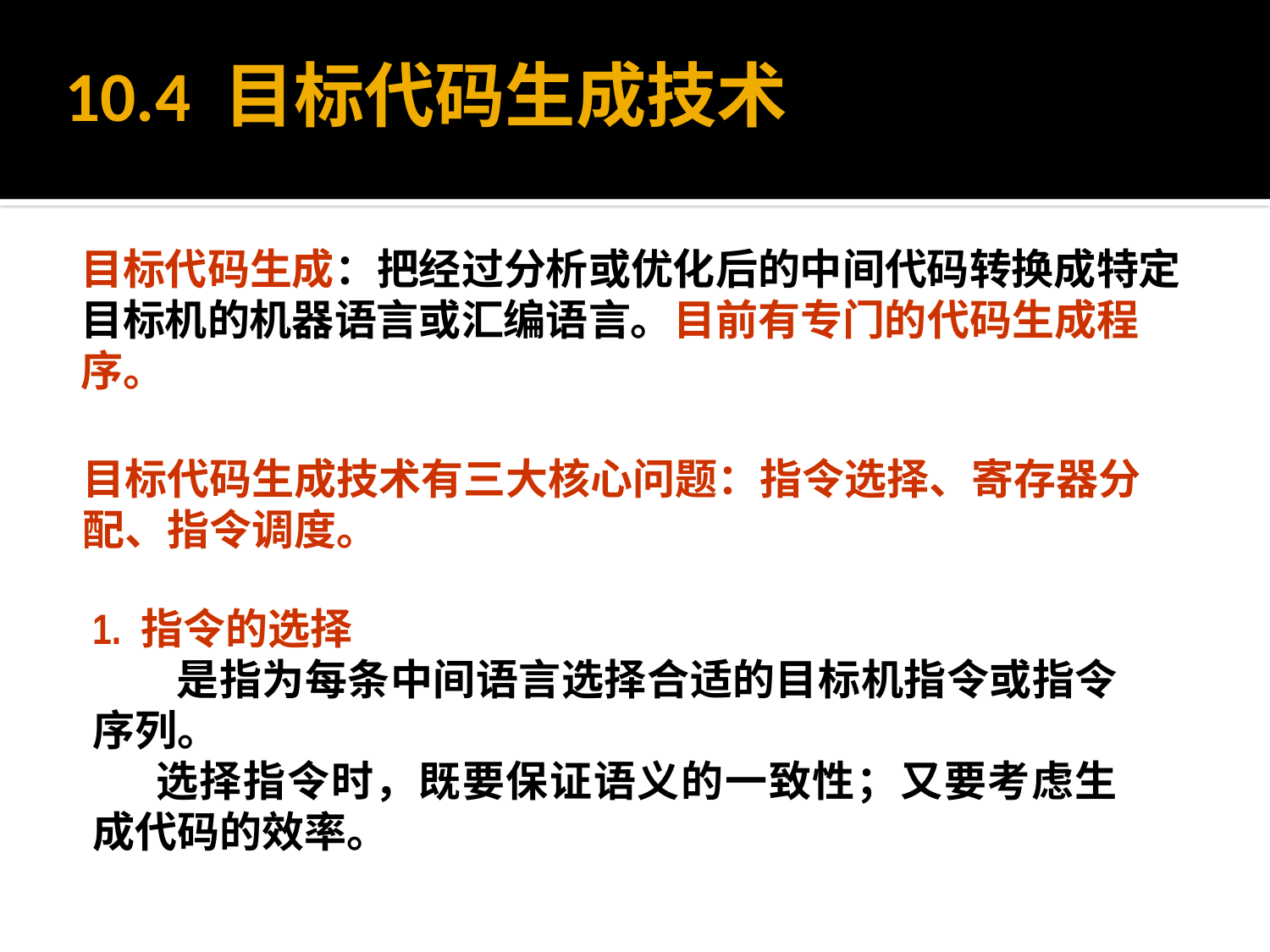

# 10.4 目标代码生成技术
目标代码生成：把经过分析或优化后的中间代码转换成特定目标机的机器语言或汇编语言。目前有专门的代码生成程序。
目标代码生成技术有三大核心问题：指令选择、寄存器分配、指令调度。
1. 指令的选择
 是指为每条中间语言选择合适的目标机指令或指令序列。
选择指令时，既要保证语义的一致性；又要考虑生成代码的效率。